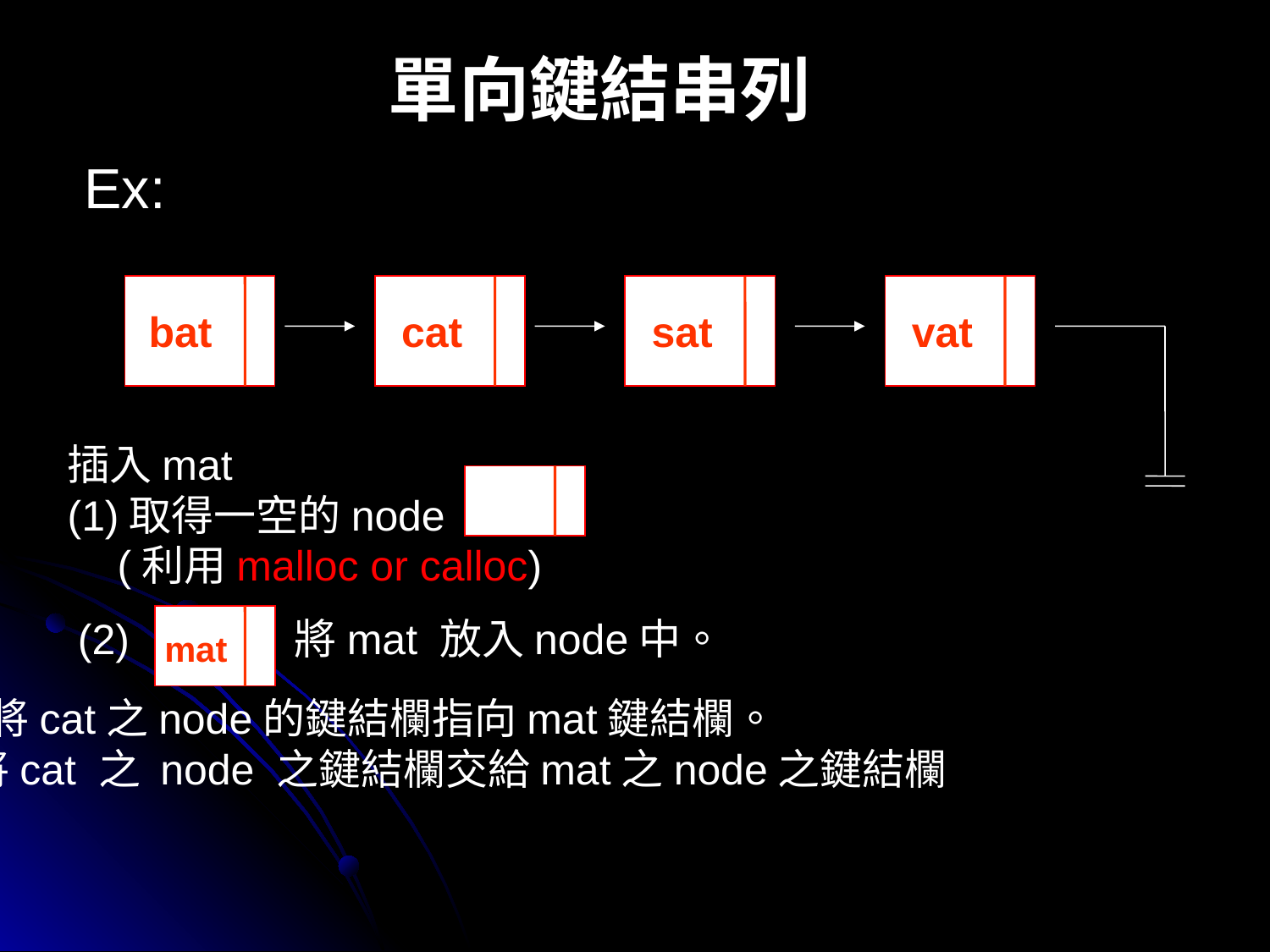

單向鍵結串列
Ex:

bat
cat
sat
vat

插入mat
(1)取得一空的node

(利用malloc or calloc)
(2)

將mat 放入node中。
mat
(3)將cat之node的鍵結欄指向mat鍵結欄。
並將cat 之 node 之鍵結欄交給mat之node之鍵結欄